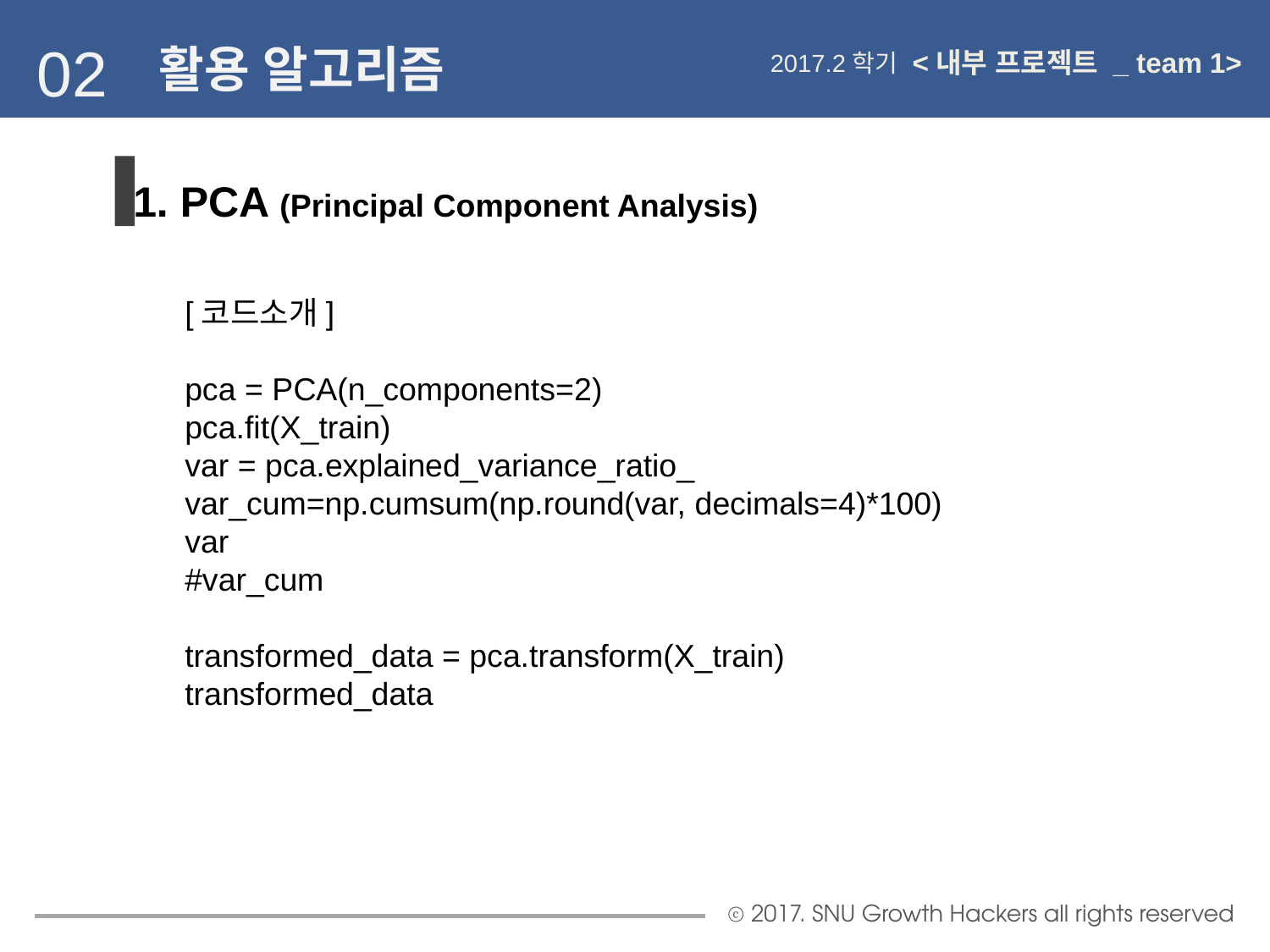

02
활용 알고리즘
<내부 프로젝트 _ team 1>
2017.2학기
1. PCA (Principal Component Analysis)

[코드소개]

pca = PCA(n_components=2)
pca.fit(X_train)
var = pca.explained_variance_ratio_
var_cum=np.cumsum(np.round(var, decimals=4)*100)
var
#var_cum

transformed_data = pca.transform(X_train)
transformed_data

ⓒ 2017. SNU Growth Hackers all rights reserved